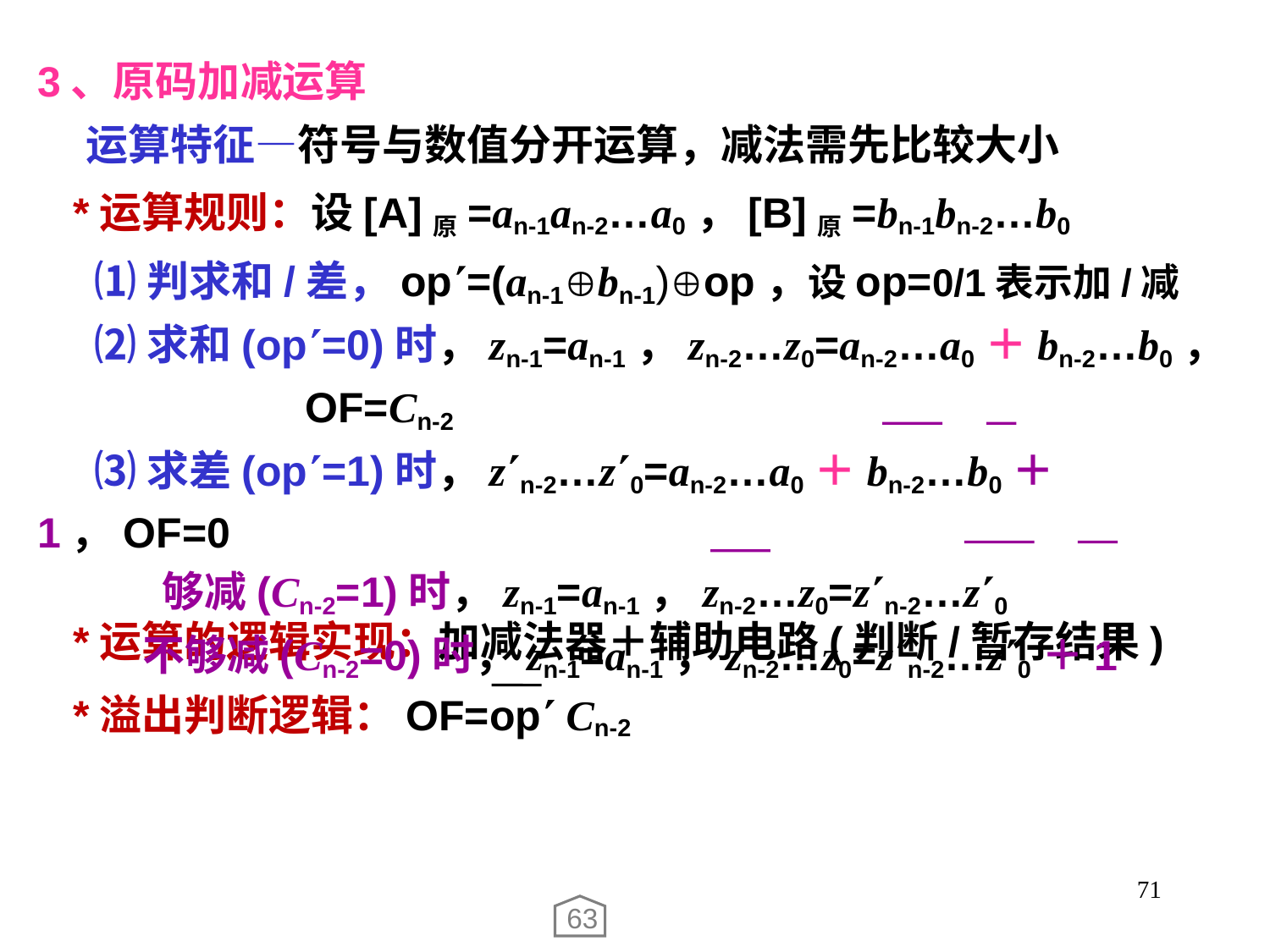

3、原码加减运算
    运算特征—符号与数值分开运算，减法需先比较大小
   *运算规则：设[A]原=an-1an-2…a0，[B]原=bn-1bn-2…b0
      ⑴判求和/差，op′=(an-1⊕bn-1)⊕op，设op=0/1表示加/减
      ⑵求和(op′=0)时，zn-1=an-1，zn-2…z0=an-2…a0＋bn-2…b0，
                       OF=Cn-2
      ⑶求差(op′=1)时，z′n-2…z′0=an-2…a0＋bn-2…b0＋1，OF=0
            够减(Cn-2=1)时，zn-1=an-1，zn-2…z0=z′n-2…z′0
          不够减(Cn-2=0)时，zn-1=an-1，zn-2…z0=z′n-2…z′0＋1

   *运算的逻辑实现：加减法器＋辅助电路(判断/暂存结果)
   *溢出判断逻辑：OF=op′ Cn-2

71

63